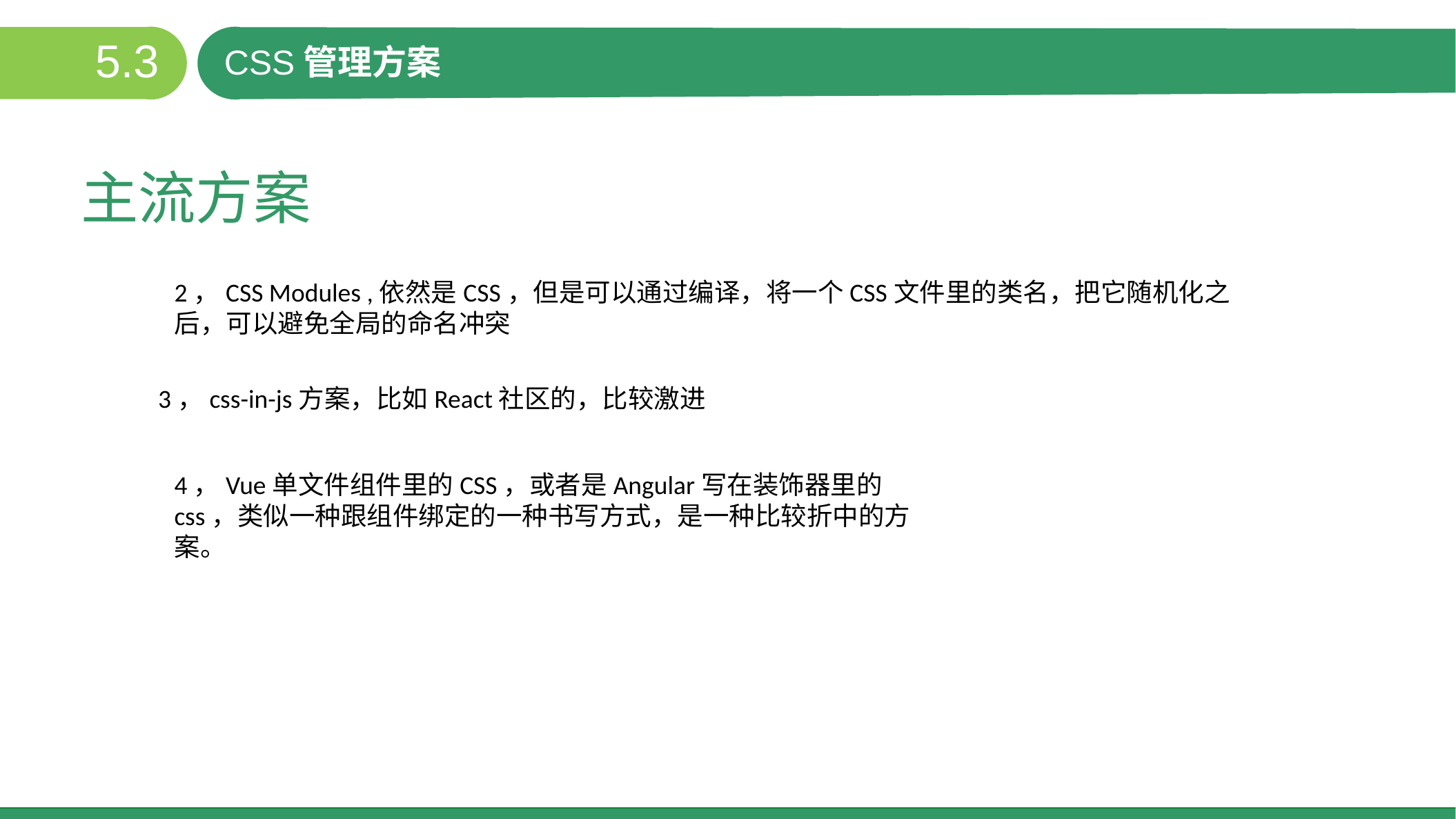

5.3

CSS管理方案

主流方案
2，CSS Modules ,依然是CSS，但是可以通过编译，将一个CSS文件里的类名，把它随机化之后，可以避免全局的命名冲突
3，css-in-js方案，比如React社区的，比较激进
4，Vue单文件组件里的CSS，或者是Angular写在装饰器里的css，类似一种跟组件绑定的一种书写方式，是一种比较折中的方案。